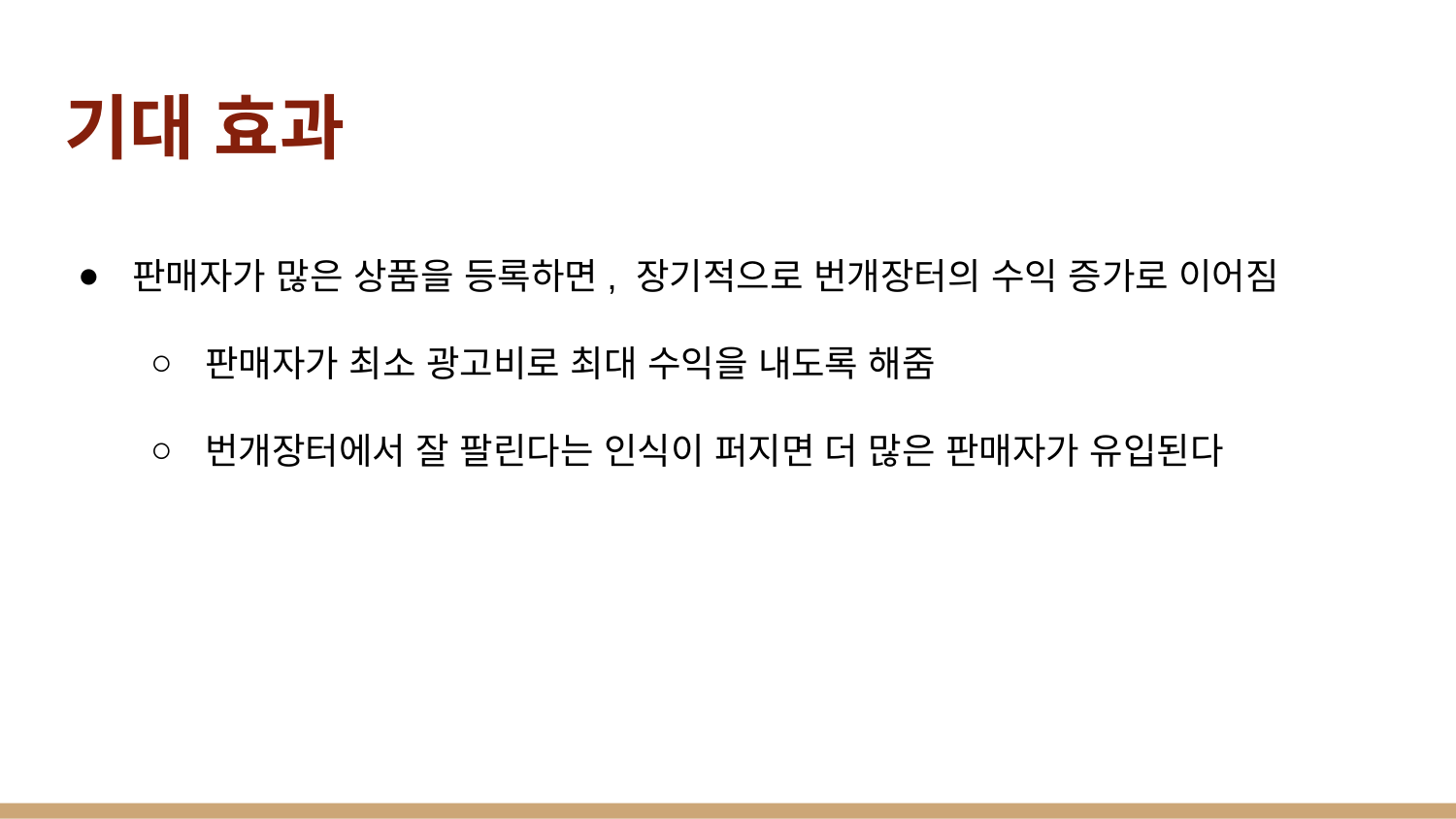

# 기대 효과
판매자가 많은 상품을 등록하면, 장기적으로 번개장터의 수익 증가로 이어짐
판매자가 최소 광고비로 최대 수익을 내도록 해줌
번개장터에서 잘 팔린다는 인식이 퍼지면 더 많은 판매자가 유입된다